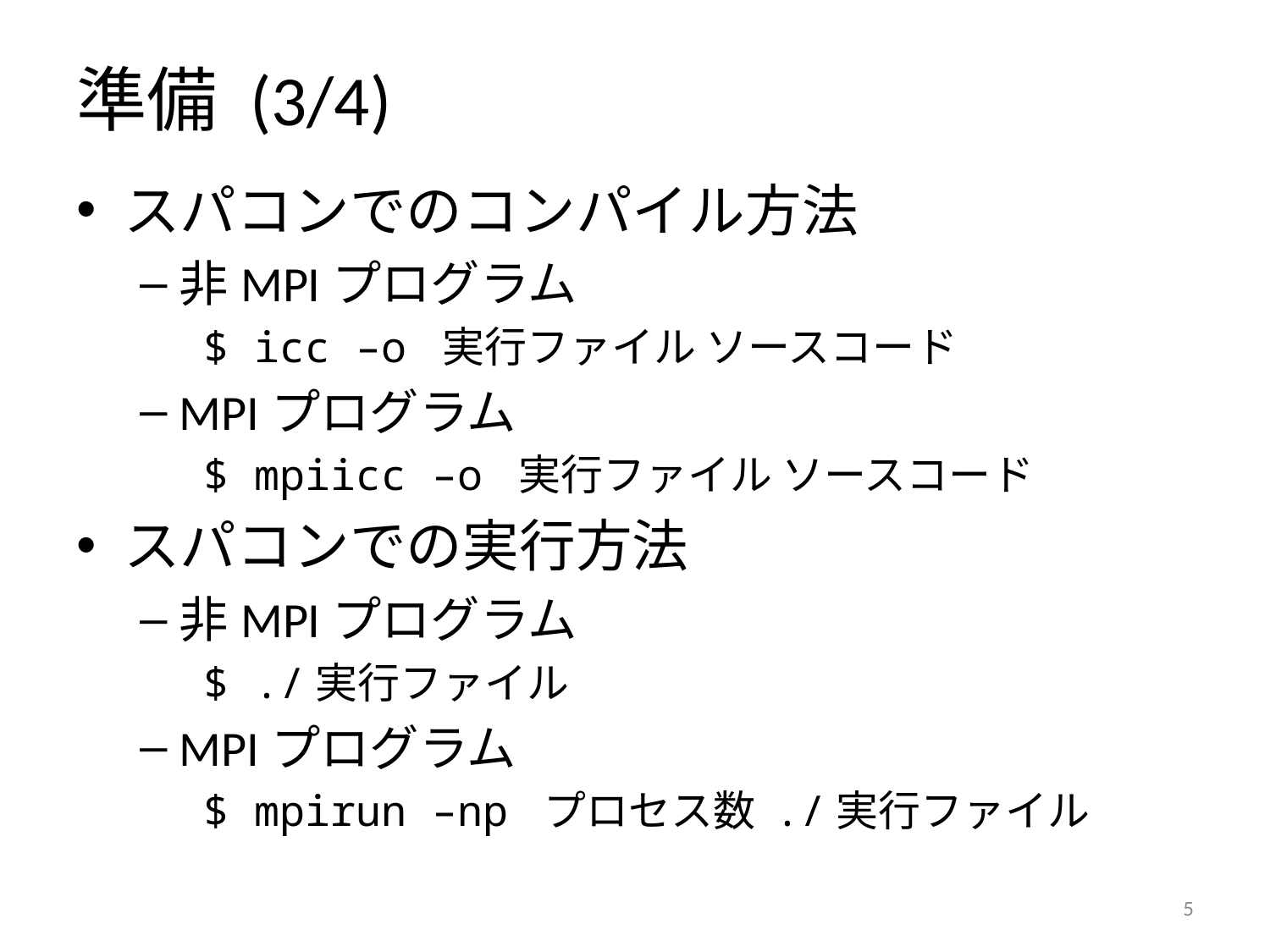

# 準備 (3/4)
スパコンでのコンパイル方法
非MPIプログラム
$ icc –o 実行ファイル ソースコード
MPIプログラム
$ mpiicc –o 実行ファイル ソースコード
スパコンでの実行方法
非MPIプログラム
$ ./実行ファイル
MPIプログラム
$ mpirun –np プロセス数 ./実行ファイル

5